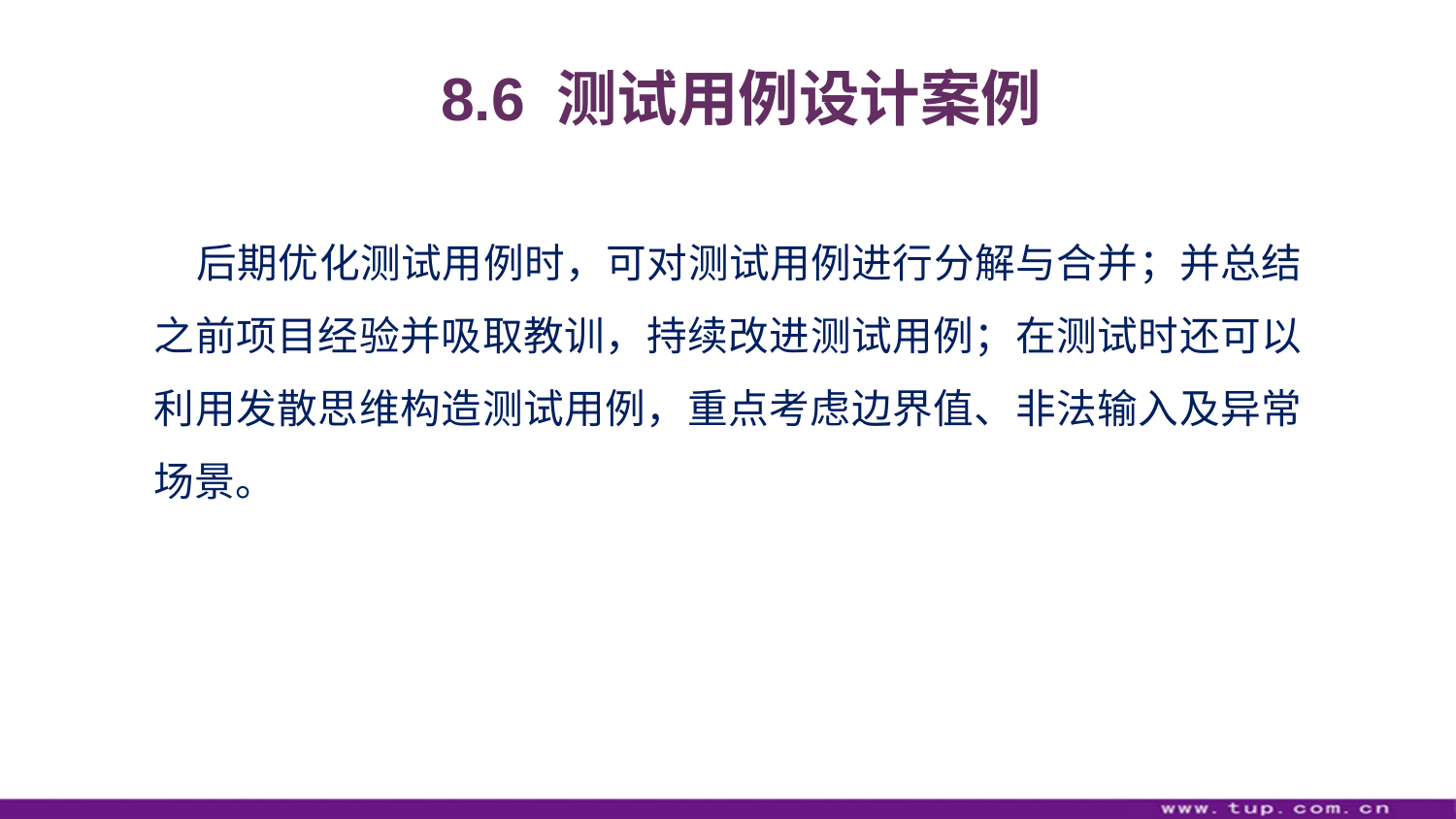

8.6 测试用例设计案例

后期优化测试用例时，可对测试用例进行分解与合并；并总结之前项目经验并吸取教训，持续改进测试用例；在测试时还可以利用发散思维构造测试用例，重点考虑边界值、非法输入及异常场景。